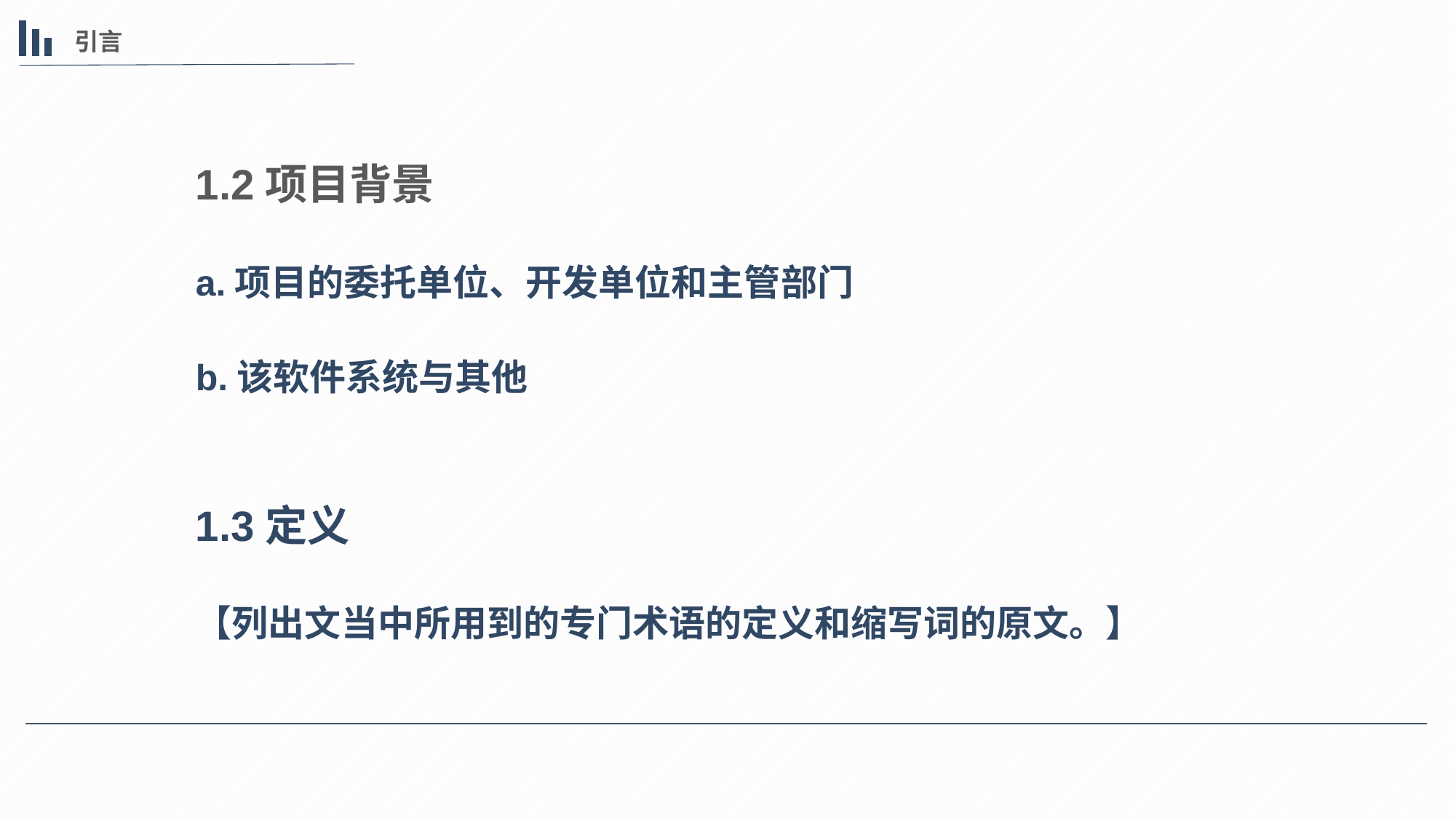

引言

1.2项目背景
a.项目的委托单位、开发单位和主管部门
b.该软件系统与其他
1.3定义
【列出文当中所用到的专门术语的定义和缩写词的原文。】